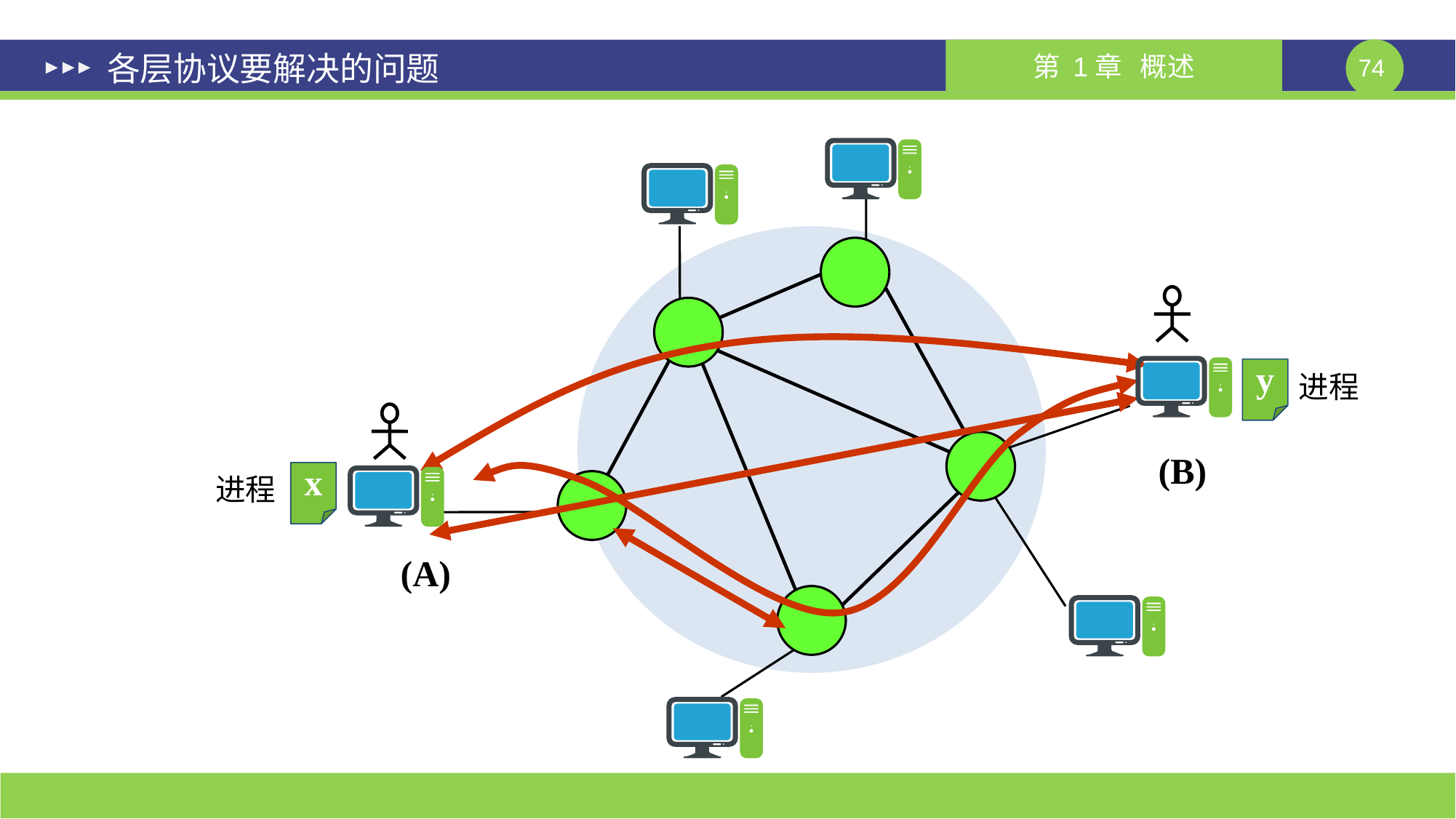

# 各层协议要解决的问题

y
进程

(B)
x
进程

(A)